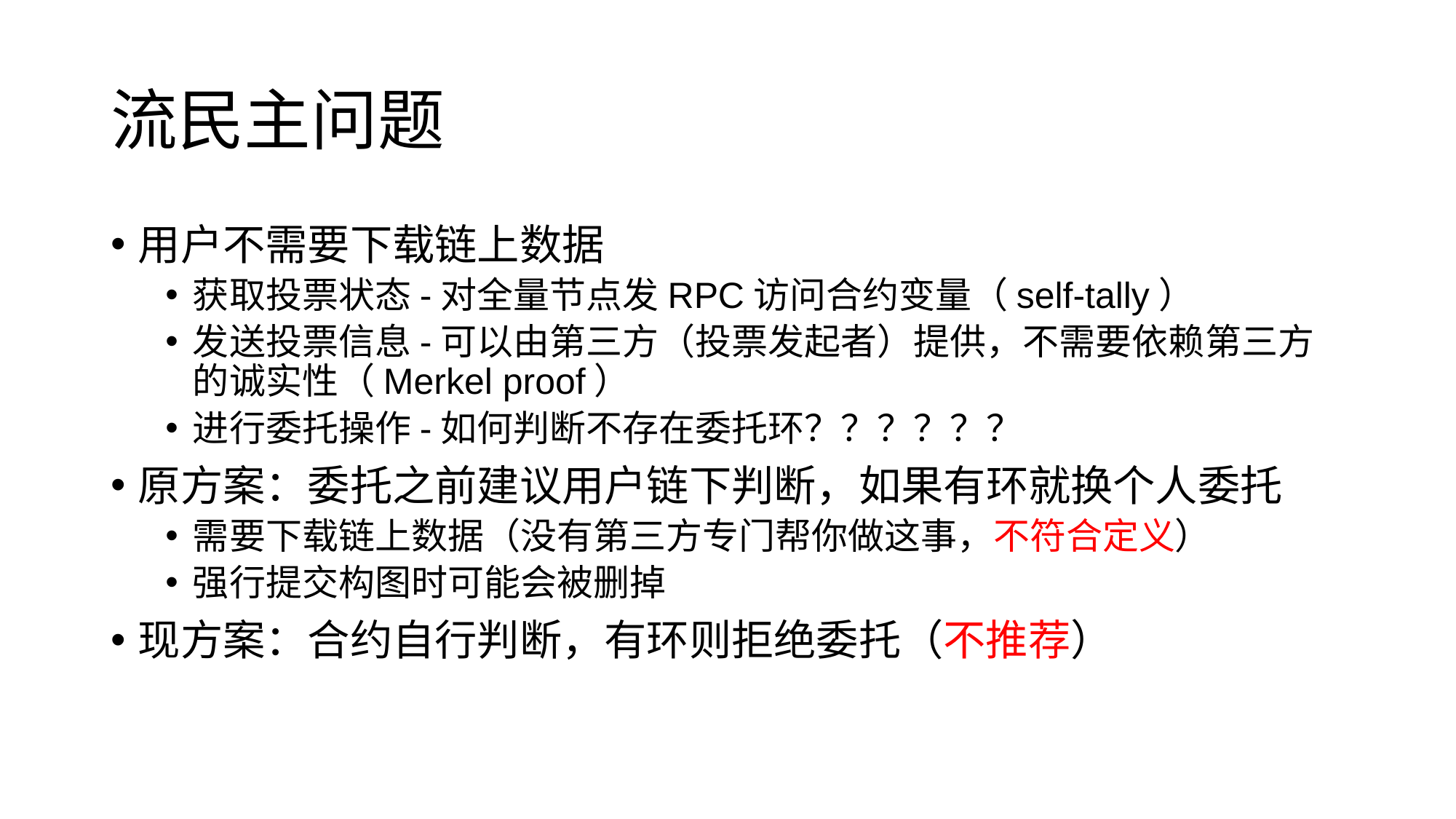

# 流民主问题
用户不需要下载链上数据
获取投票状态-对全量节点发RPC访问合约变量（self-tally）
发送投票信息-可以由第三方（投票发起者）提供，不需要依赖第三方的诚实性（Merkel proof）
进行委托操作-如何判断不存在委托环？？？？？？
原方案：委托之前建议用户链下判断，如果有环就换个人委托
需要下载链上数据（没有第三方专门帮你做这事，不符合定义）
强行提交构图时可能会被删掉
现方案：合约自行判断，有环则拒绝委托（不推荐）